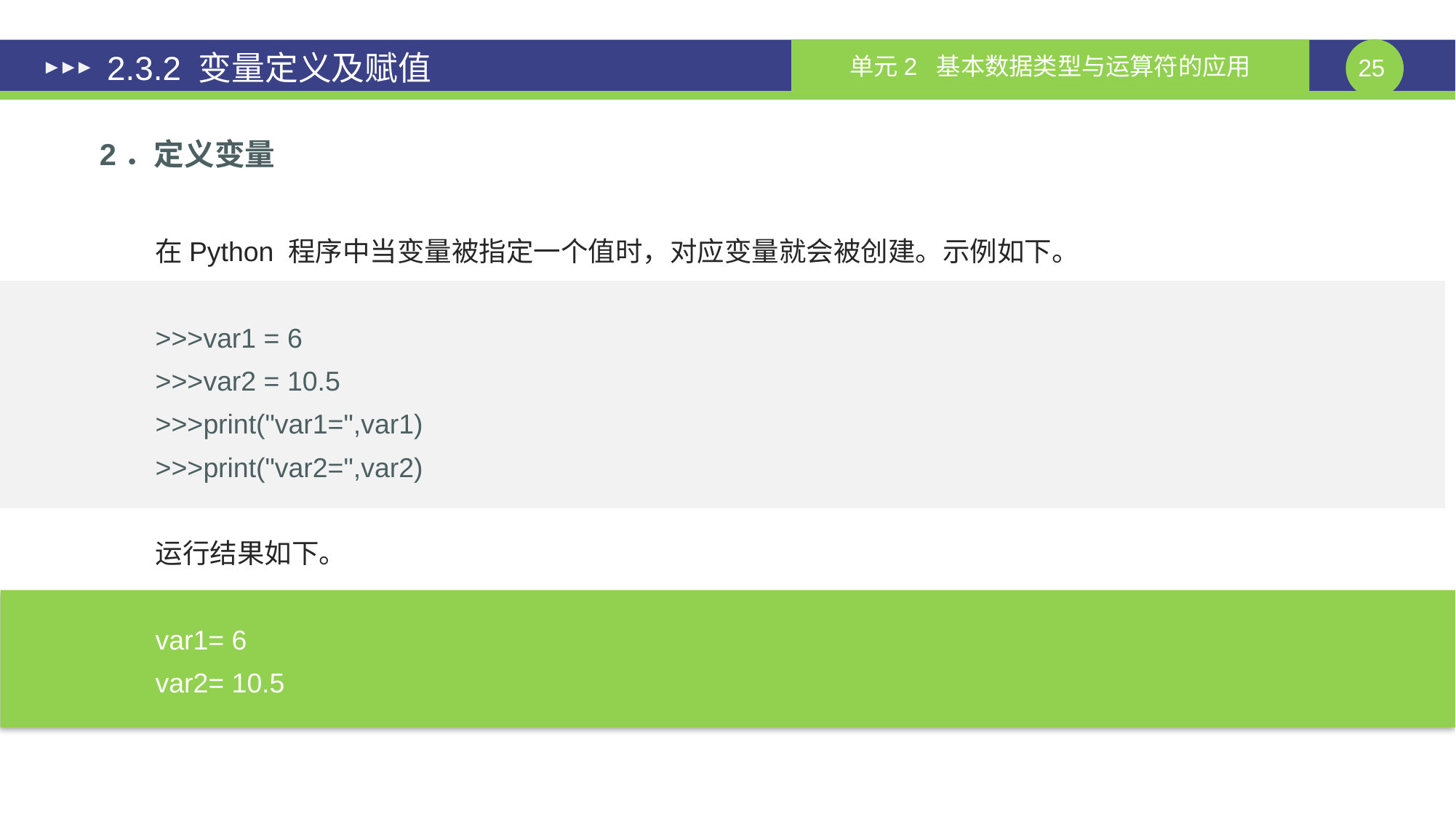

# 2.3.2 变量定义及赋值
2．定义变量
在Python 程序中当变量被指定一个值时，对应变量就会被创建。示例如下。

>>>var1 = 6
>>>var2 = 10.5
>>>print("var1=",var1)
>>>print("var2=",var2)

运行结果如下。

var1= 6
var2= 10.5